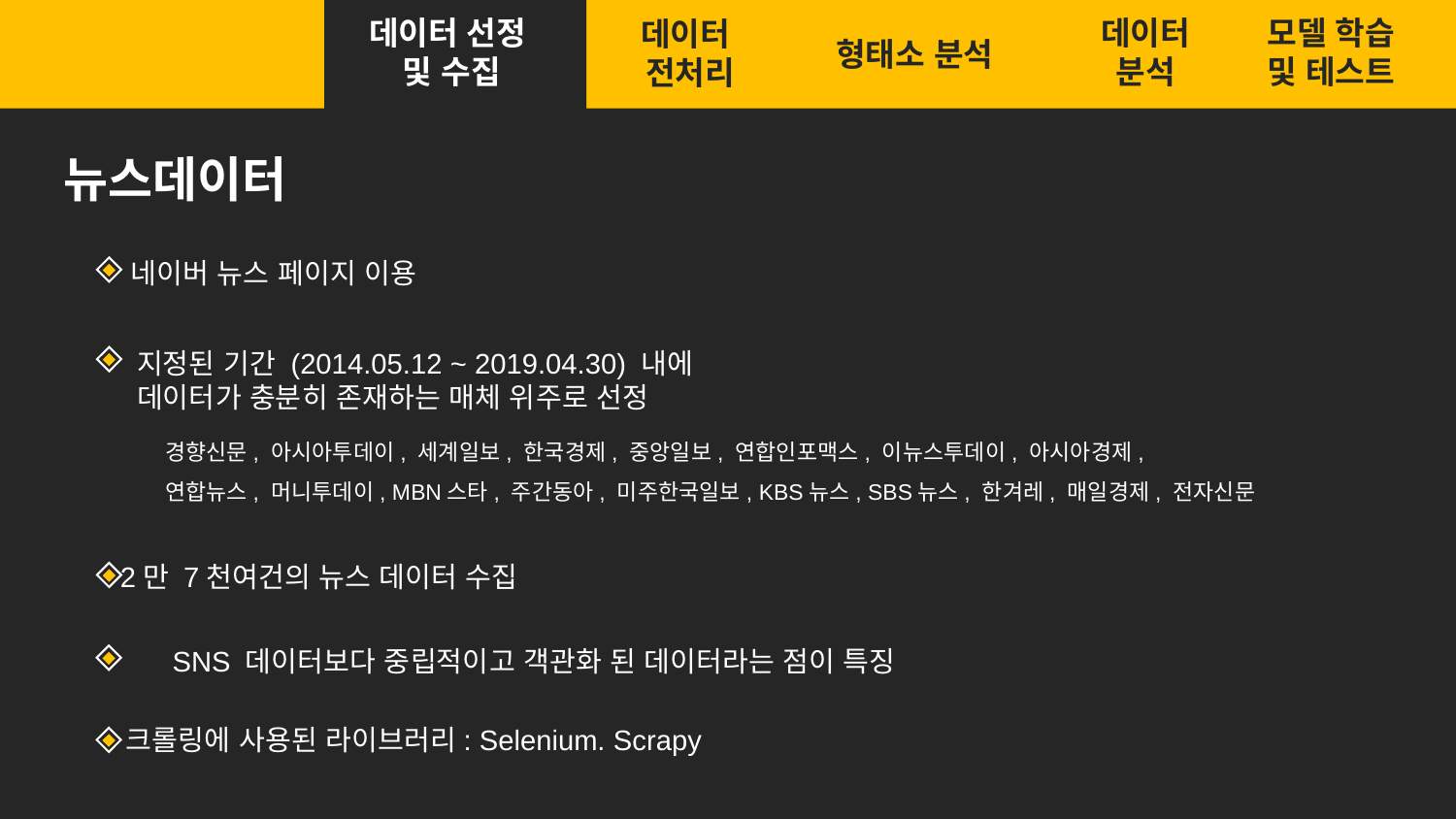

데이터 선정
및 수집
데이터 분석
모델 학습 및 테스트
데이터
전처리
형태소 분석
뉴스데이터

네이버 뉴스 페이지 이용

지정된 기간 (2014.05.12 ~ 2019.04.30) 내에
데이터가 충분히 존재하는 매체 위주로 선정

경향신문, 아시아투데이, 세계일보, 한국경제, 중앙일보, 연합인포맥스, 이뉴스투데이, 아시아경제,
연합뉴스, 머니투데이, MBN스타, 주간동아, 미주한국일보, KBS뉴스, SBS뉴스, 한겨레, 매일경제, 전자신문
2만 7천여건의 뉴스 데이터 수집

SNS 데이터보다 중립적이고 객관화 된 데이터라는 점이 특징

크롤링에 사용된 라이브러리: Selenium. Scrapy